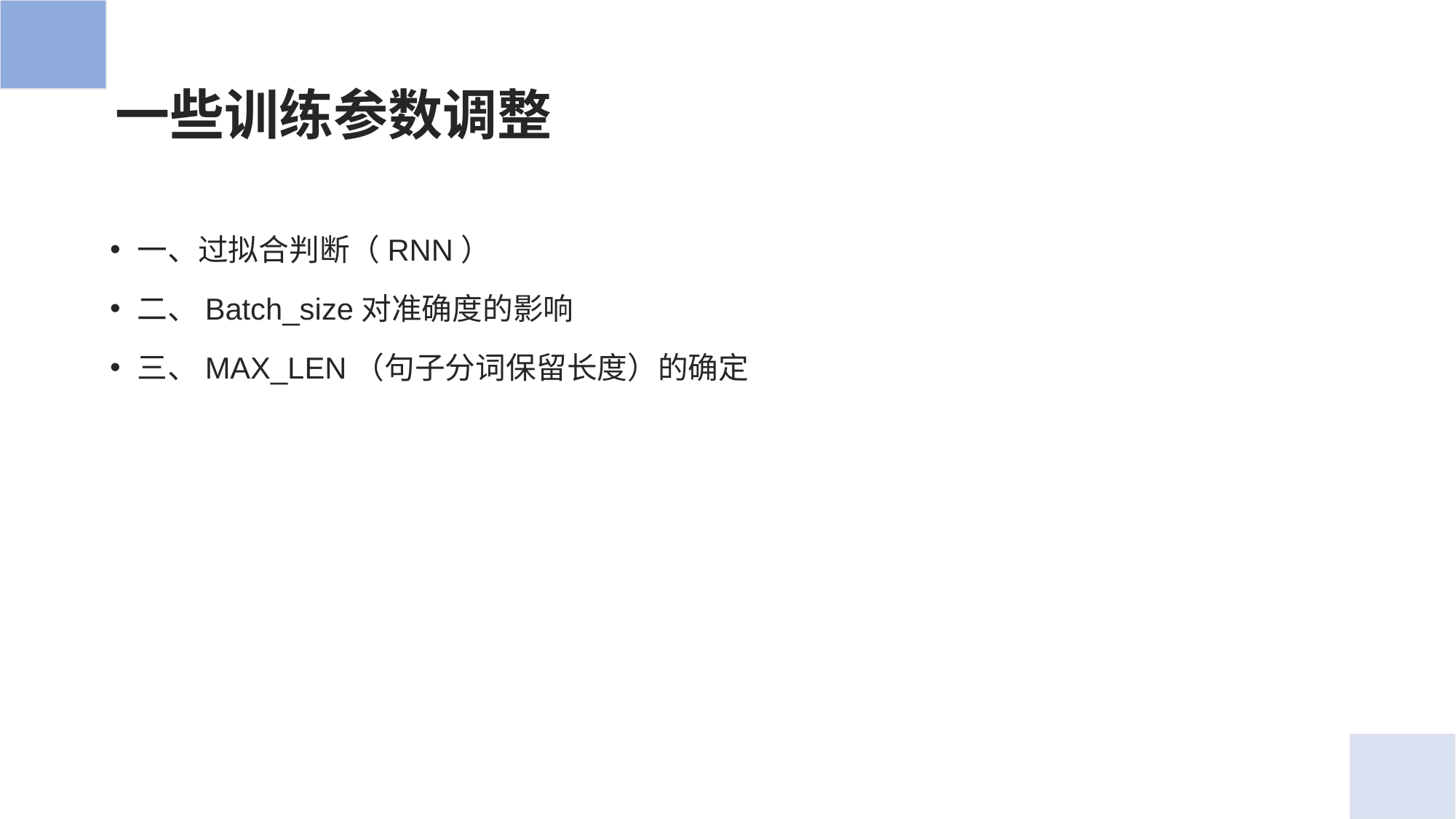

# 一些训练参数调整
一、过拟合判断（RNN）
二、Batch_size对准确度的影响
三、MAX_LEN（句子分词保留长度）的确定